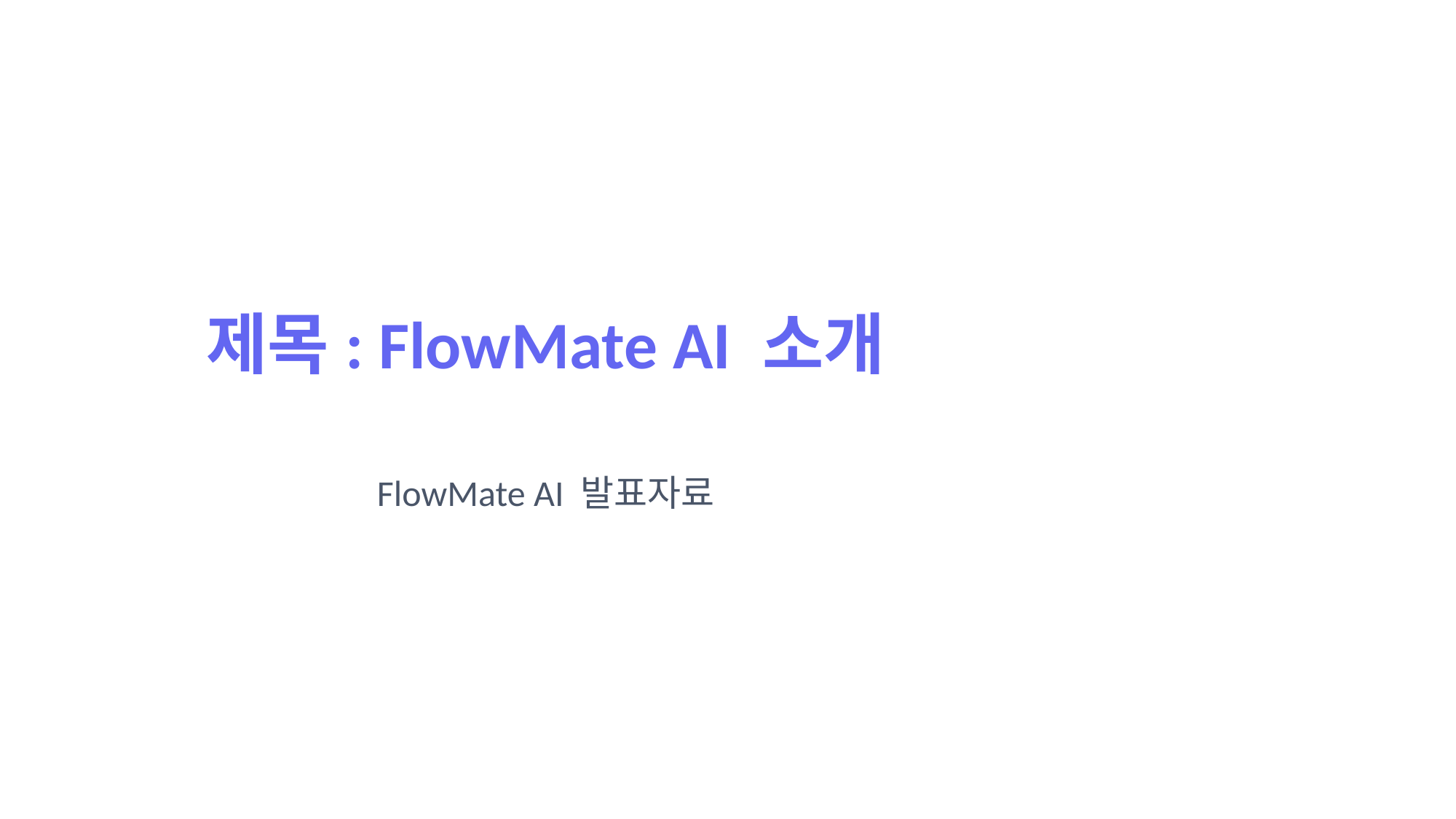

# 제목: FlowMate AI 소개
FlowMate AI 발표자료